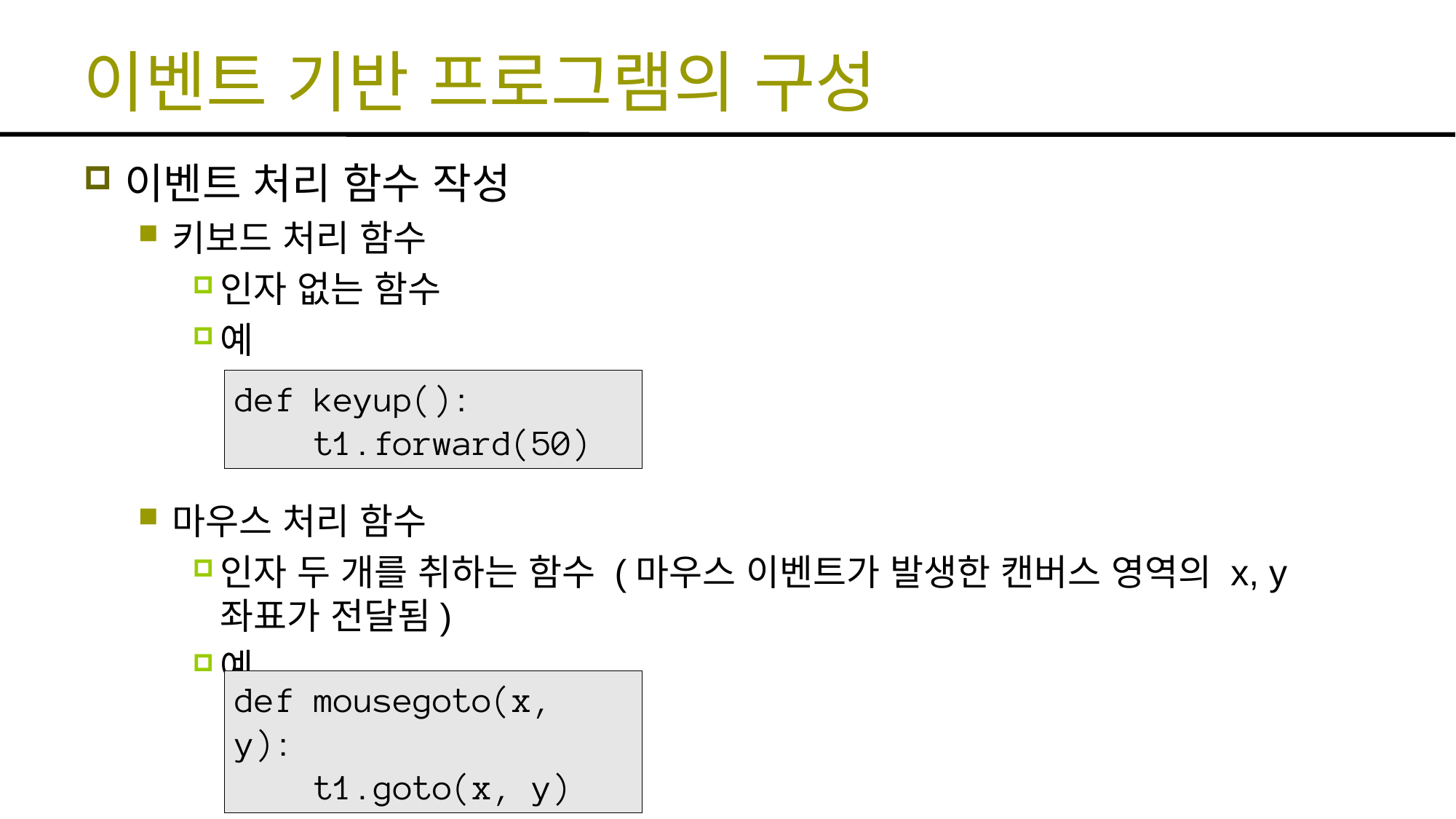

# 이벤트 기반 프로그램의 구성
이벤트 처리 함수 작성
키보드 처리 함수
인자 없는 함수
예

마우스 처리 함수
인자 두 개를 취하는 함수 (마우스 이벤트가 발생한 캔버스 영역의 x, y 좌표가 전달됨)
예

def keyup():
    t1.forward(50)
def mousegoto(x, y):
    t1.goto(x, y)